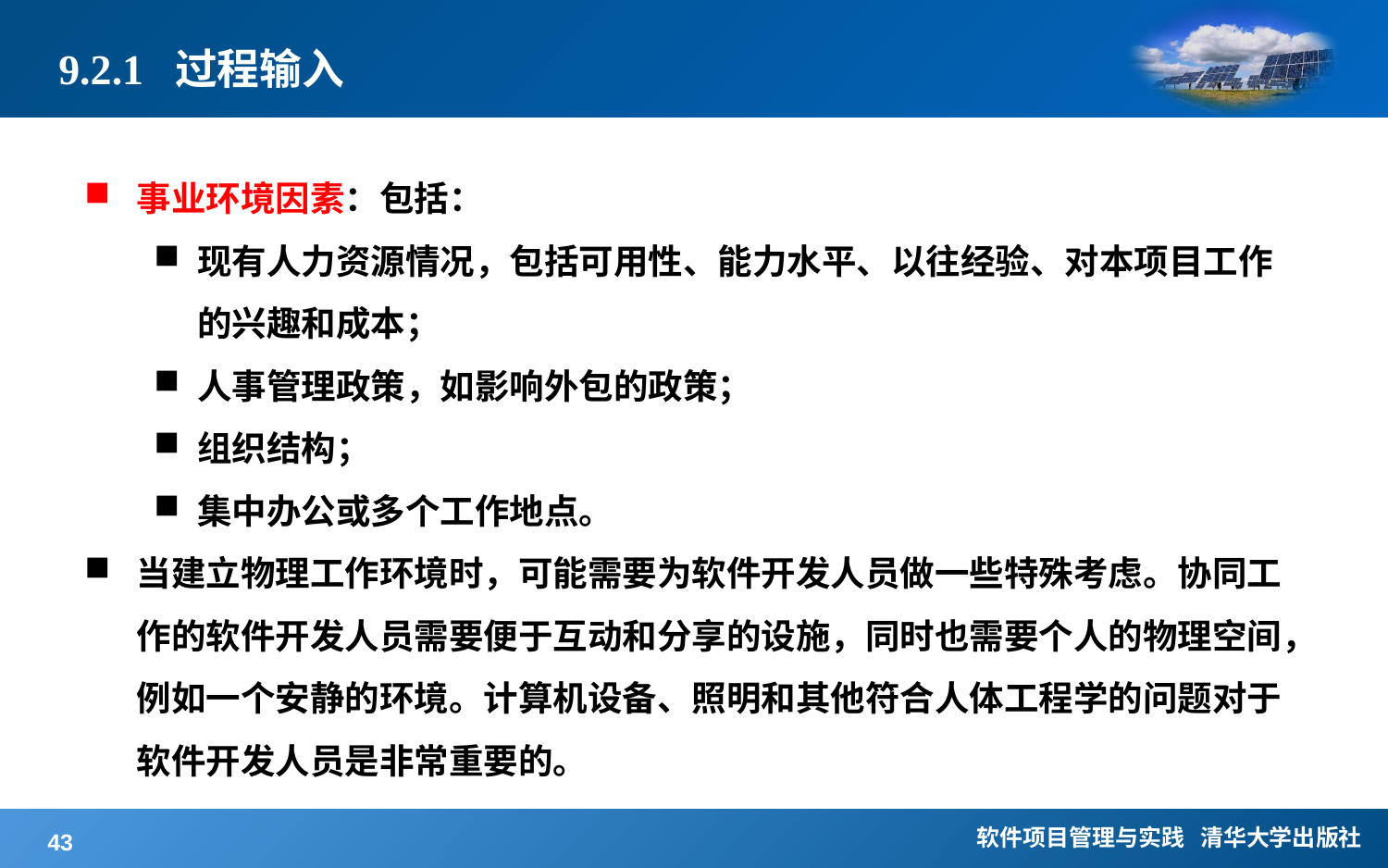

# 9.2.1  过程输入
事业环境因素：包括：
现有人力资源情况，包括可用性、能力水平、以往经验、对本项目工作的兴趣和成本；
人事管理政策，如影响外包的政策；
组织结构；
集中办公或多个工作地点。
当建立物理工作环境时，可能需要为软件开发人员做一些特殊考虑。协同工作的软件开发人员需要便于互动和分享的设施，同时也需要个人的物理空间，例如一个安静的环境。计算机设备、照明和其他符合人体工程学的问题对于软件开发人员是非常重要的。